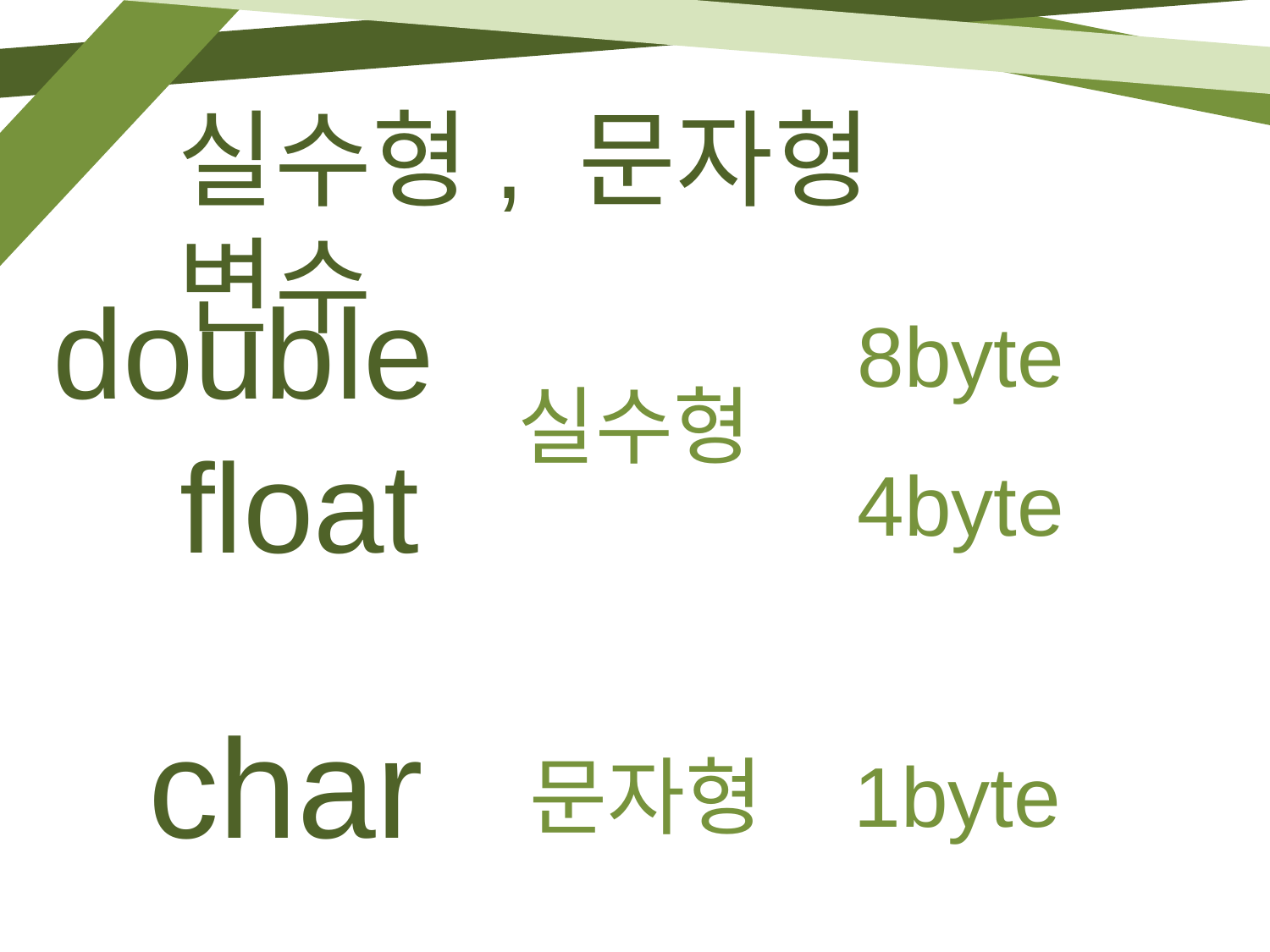

실수형, 문자형 변수
double
8byte
실수형
float
4byte
char
1byte
문자형